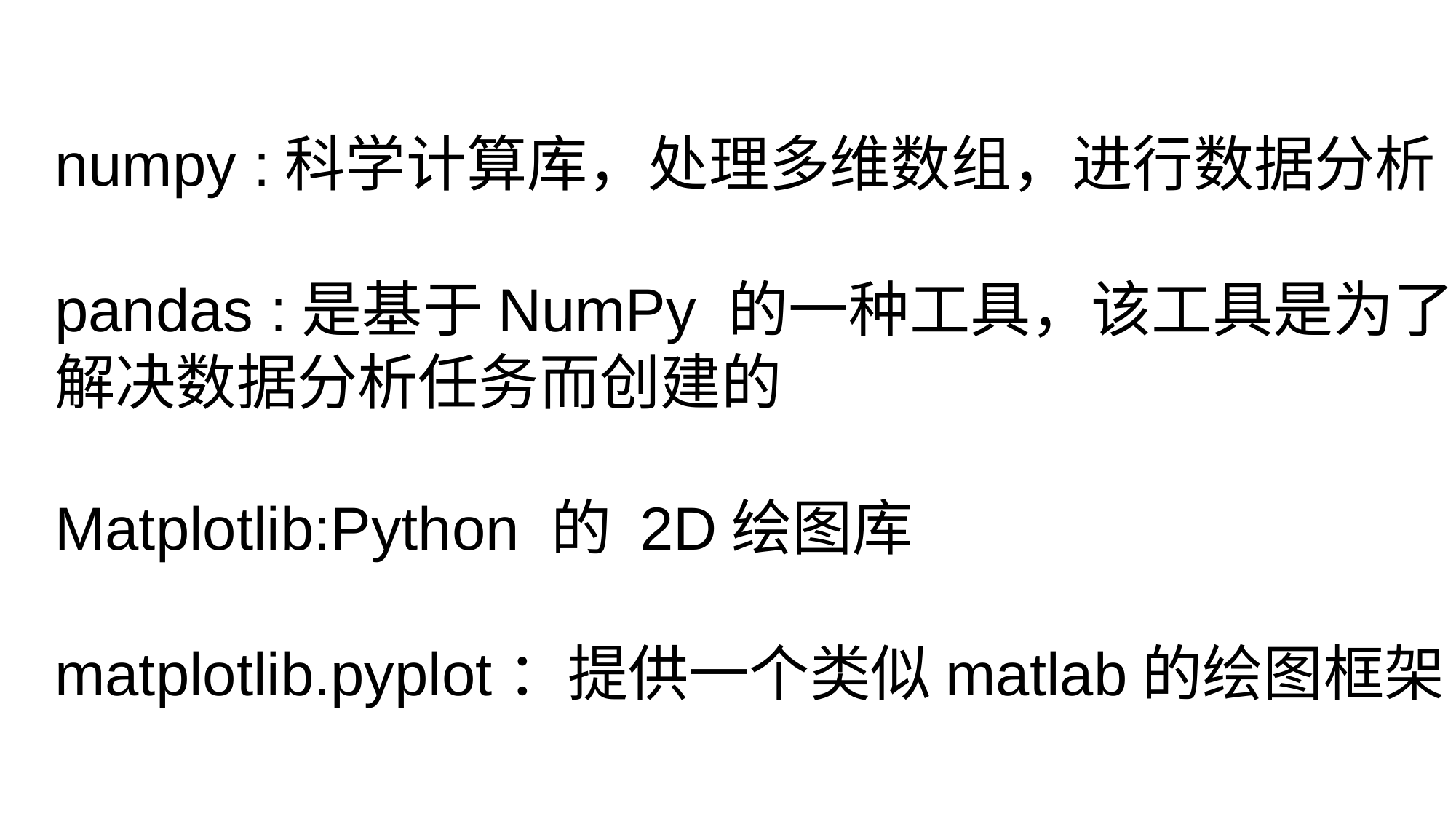

numpy :科学计算库，处理多维数组，进行数据分析

pandas :是基于NumPy 的一种工具，该工具是为了
解决数据分析任务而创建的

Matplotlib:Python 的 2D绘图库

matplotlib.pyplot：提供一个类似matlab的绘图框架